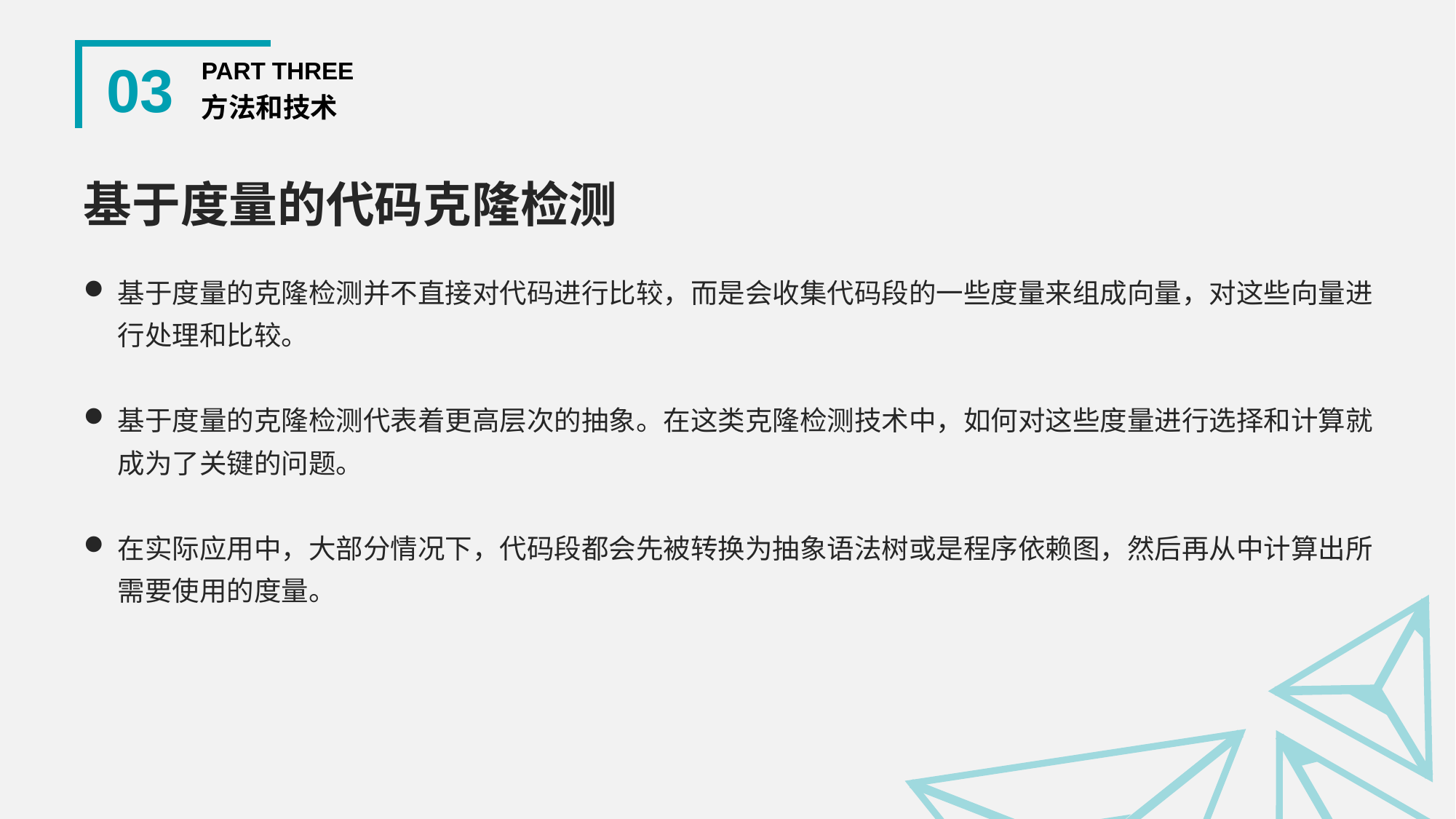

03
PART THREE
方法和技术
基于度量的代码克隆检测
基于度量的克隆检测并不直接对代码进行比较，而是会收集代码段的一些度量来组成向量，对这些向量进行处理和比较。

基于度量的克隆检测代表着更高层次的抽象。在这类克隆检测技术中，如何对这些度量进行选择和计算就成为了关键的问题。

在实际应用中，大部分情况下，代码段都会先被转换为抽象语法树或是程序依赖图，然后再从中计算出所需要使用的度量。